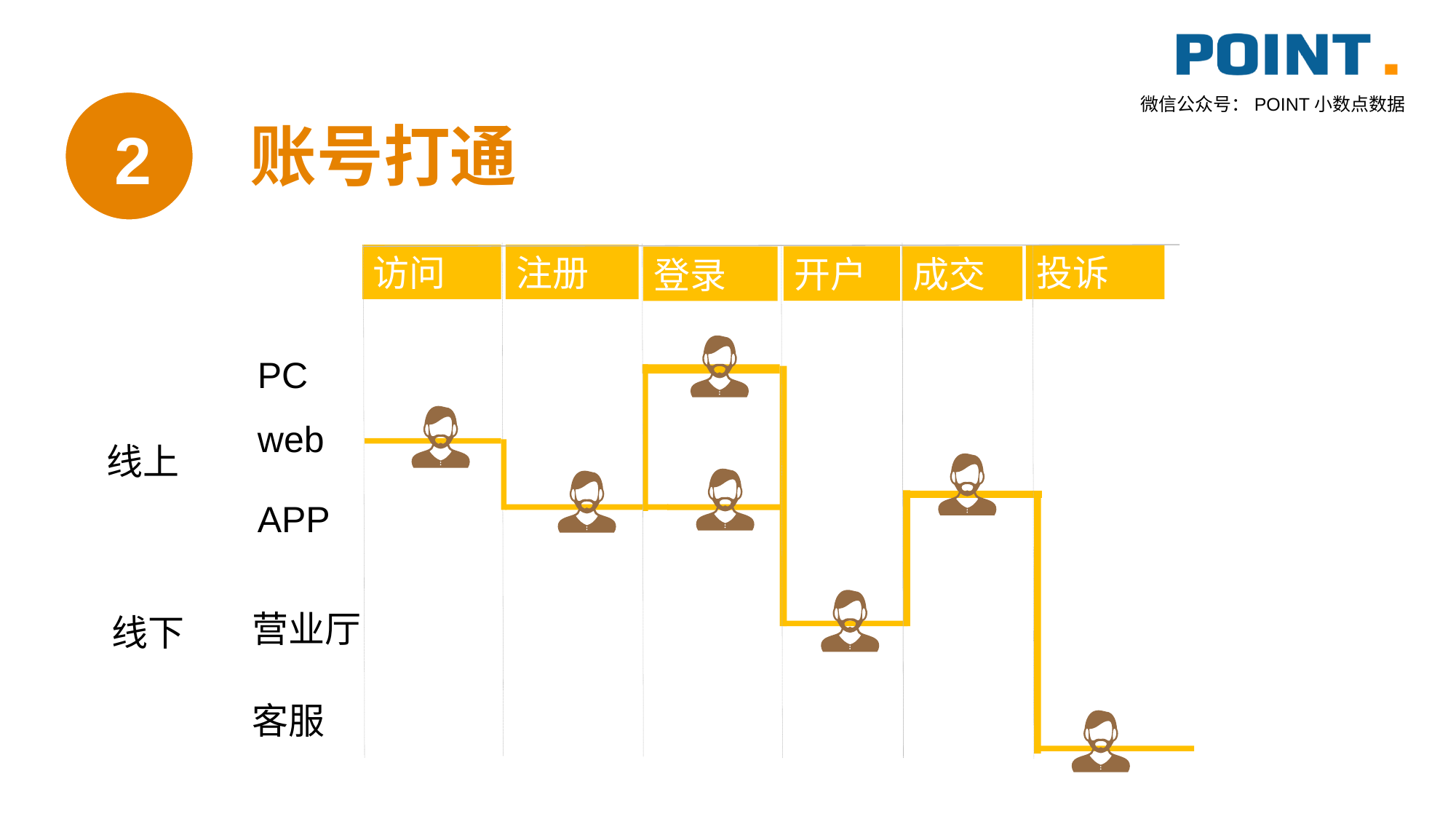

2
账号打通
访问
投诉
注册
开户
成交
登录

PC

web
线上

APP

营业厅
线下

客服